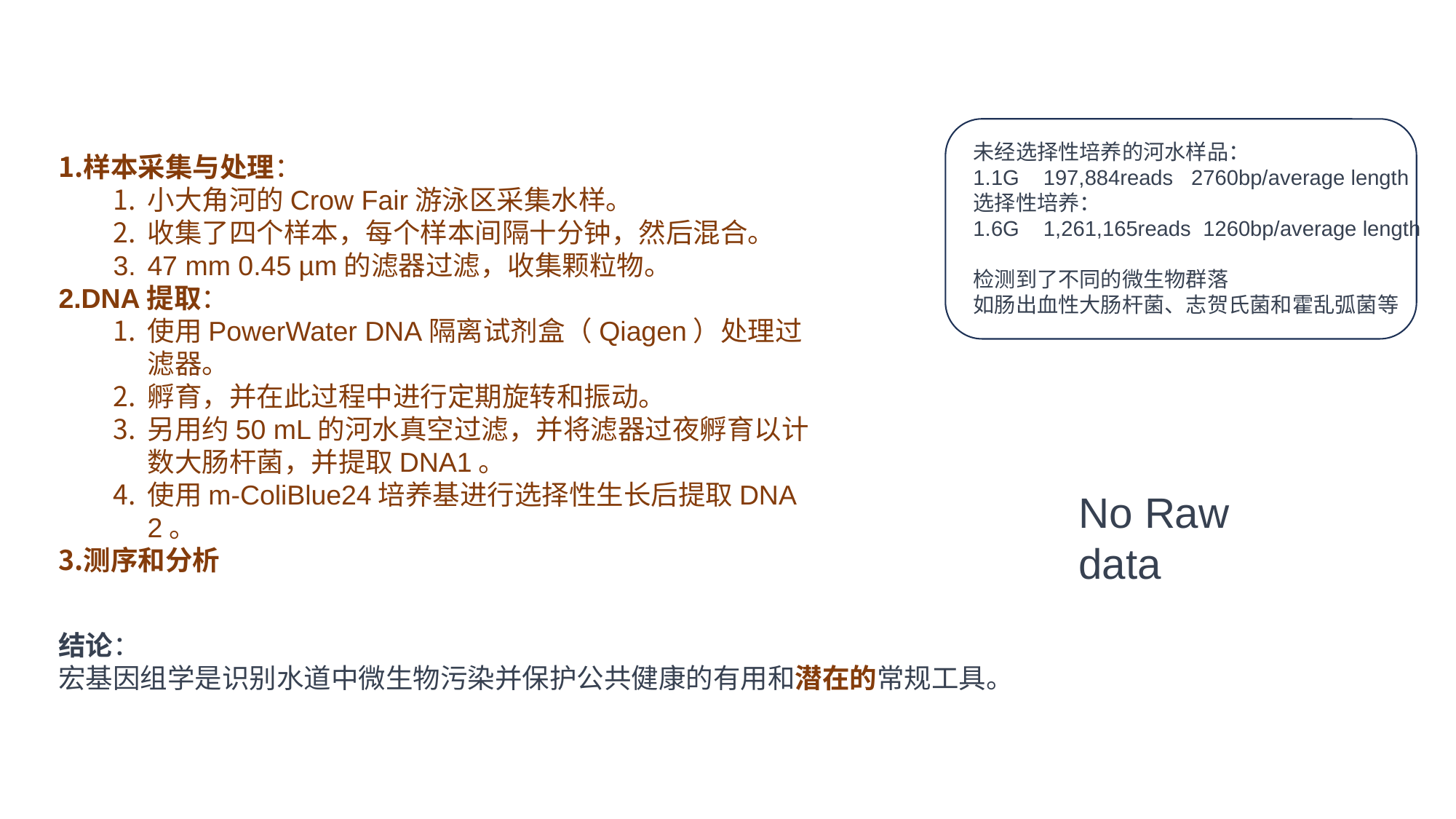

未经选择性培养的河水样品：
1.1G    197,884reads   2760bp/average length
选择性培养：
1.6G    1,261,165reads  1260bp/average length

检测到了不同的微生物群落
如肠出血性大肠杆菌、志贺氏菌和霍乱弧菌等
样本采集与处理：
小大角河的Crow Fair游泳区采集水样。
收集了四个样本，每个样本间隔十分钟，然后混合。
47 mm 0.45 µm的滤器过滤，收集颗粒物。
DNA提取：
使用PowerWater DNA隔离试剂盒（Qiagen）处理过滤器。
孵育，并在此过程中进行定期旋转和振动。
另用约50 mL的河水真空过滤，并将滤器过夜孵育以计数大肠杆菌，并提取DNA1。
使用m-ColiBlue24培养基进行选择性生长后提取DNA 2。
测序和分析
No Raw data
结论：
宏基因组学是识别水道中微生物污染并保护公共健康的有用和潜在的常规工具。